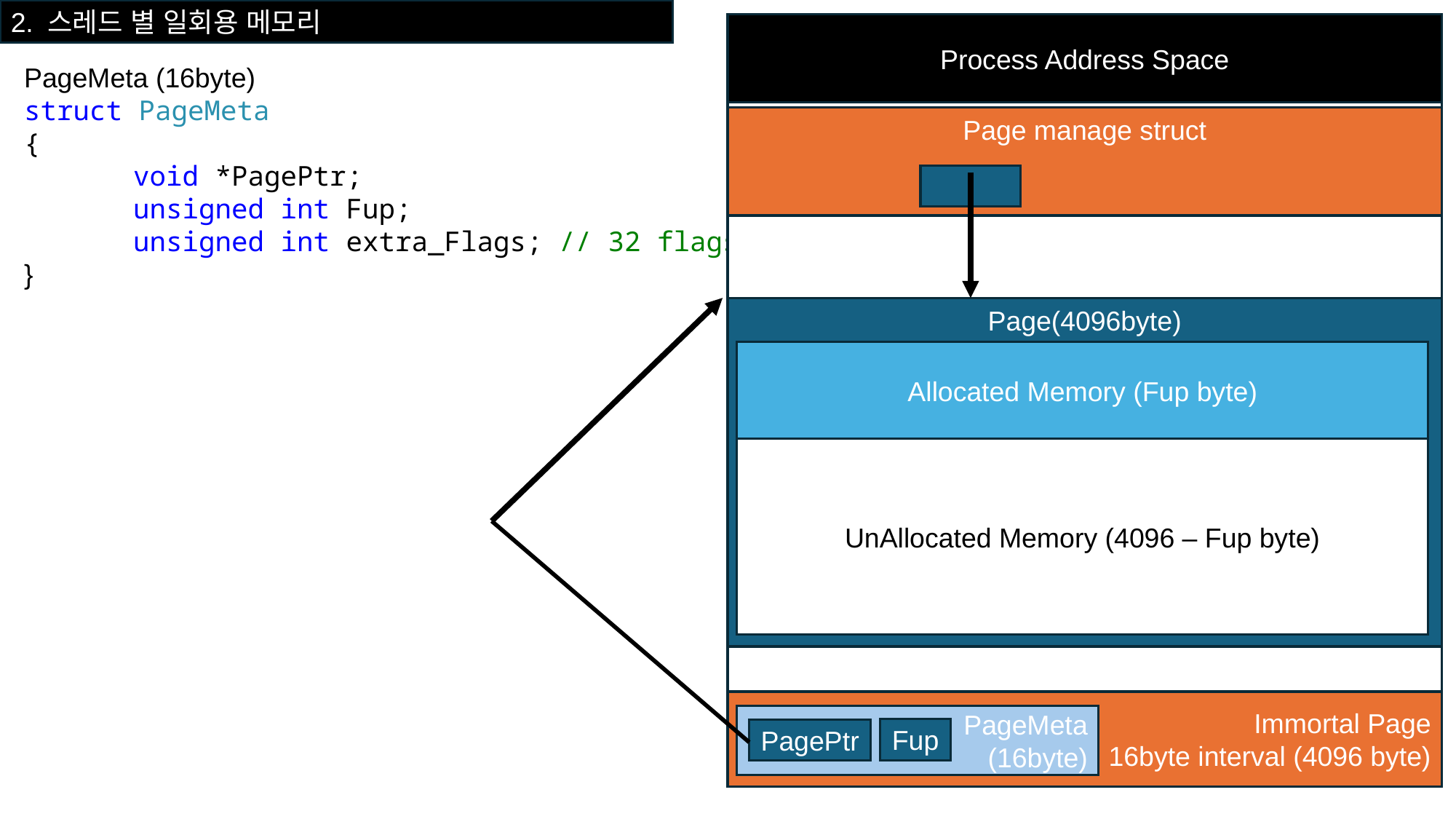

2. 스레드 별 일회용 메모리
Process Address Space

PageMeta (16byte)
struct PageMeta
{
	void *PagePtr;
	unsigned int Fup;
	unsigned int extra_Flags; // 32 flags
}
Page manage struct

Page(4096byte)
Allocated Memory (Fup byte)
UnAllocated Memory (4096 – Fup byte)
Immortal Page
16byte interval (4096 byte)
PageMeta
(16byte)
Fup
PagePtr